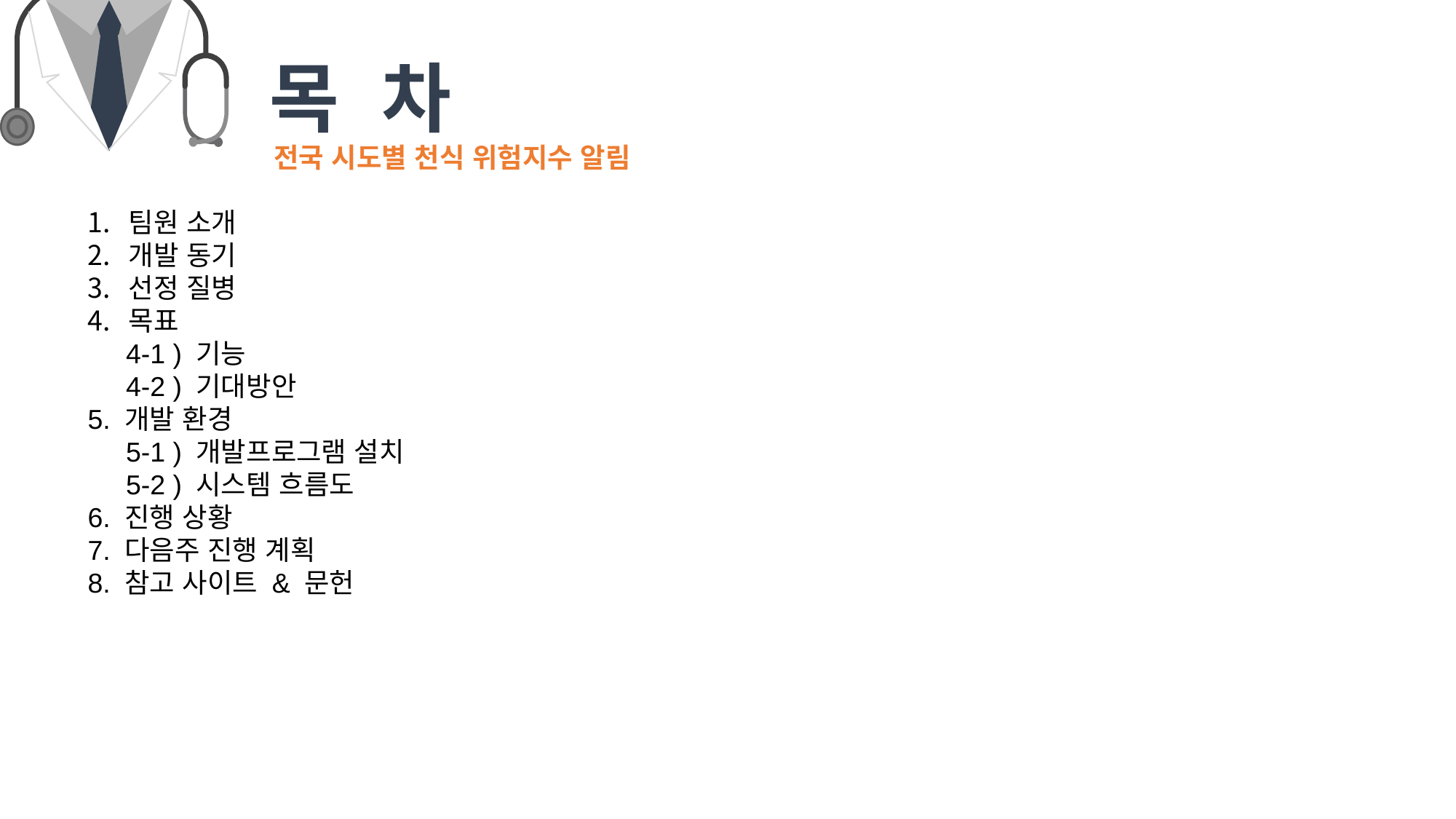

목  차
전국 시도별 천식 위험지수 알림
팀원 소개
개발 동기
선정 질병
목표
     4-1 ) 기능
     4-2 ) 기대방안
5. 개발 환경
     5-1 ) 개발프로그램 설치
     5-2 ) 시스템 흐름도
6. 진행 상황
7. 다음주 진행 계획
8. 참고 사이트 & 문헌